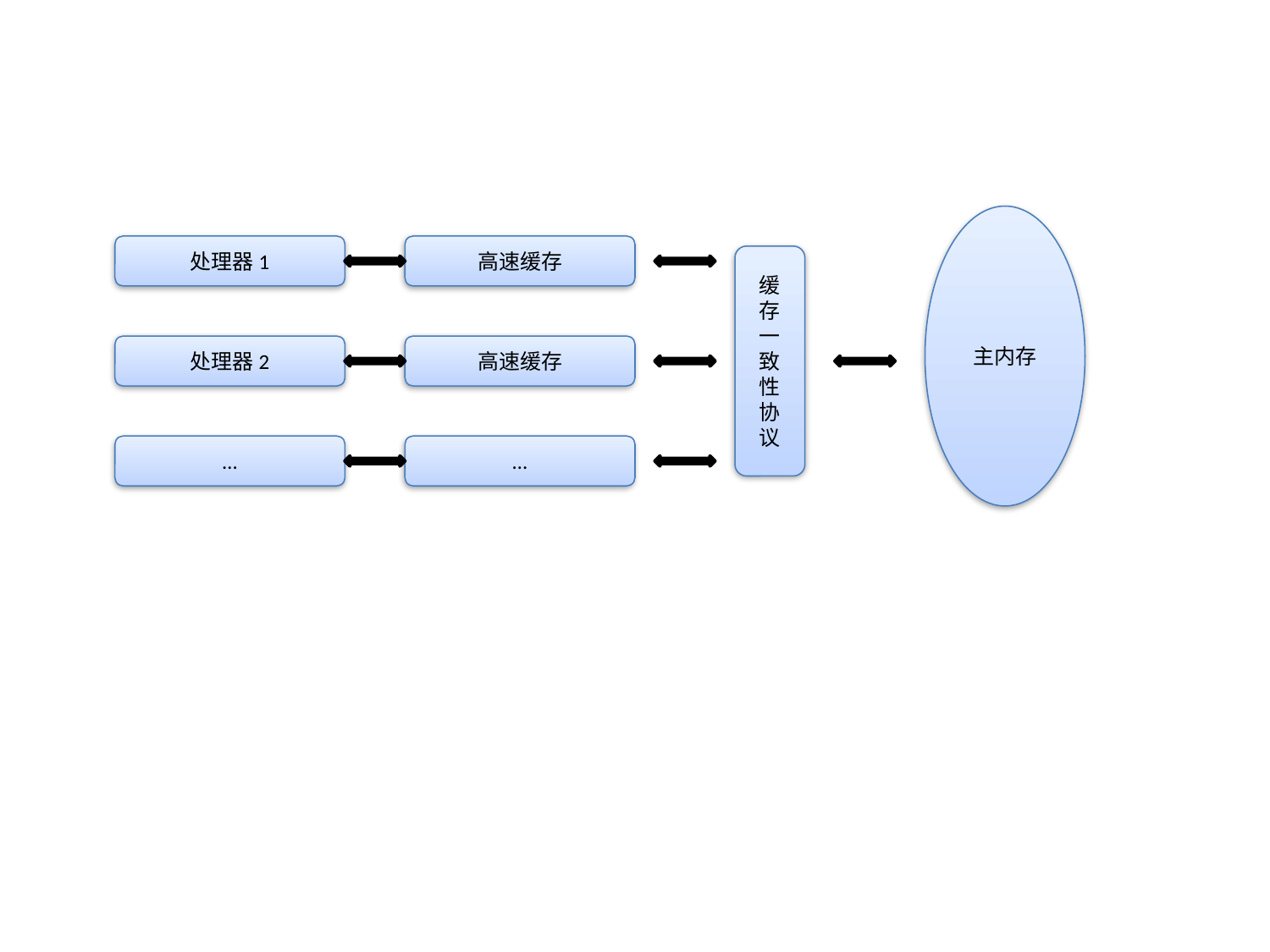

主内存
处理器1
高速缓存
缓存一致性协议

处理器2
高速缓存

…
…